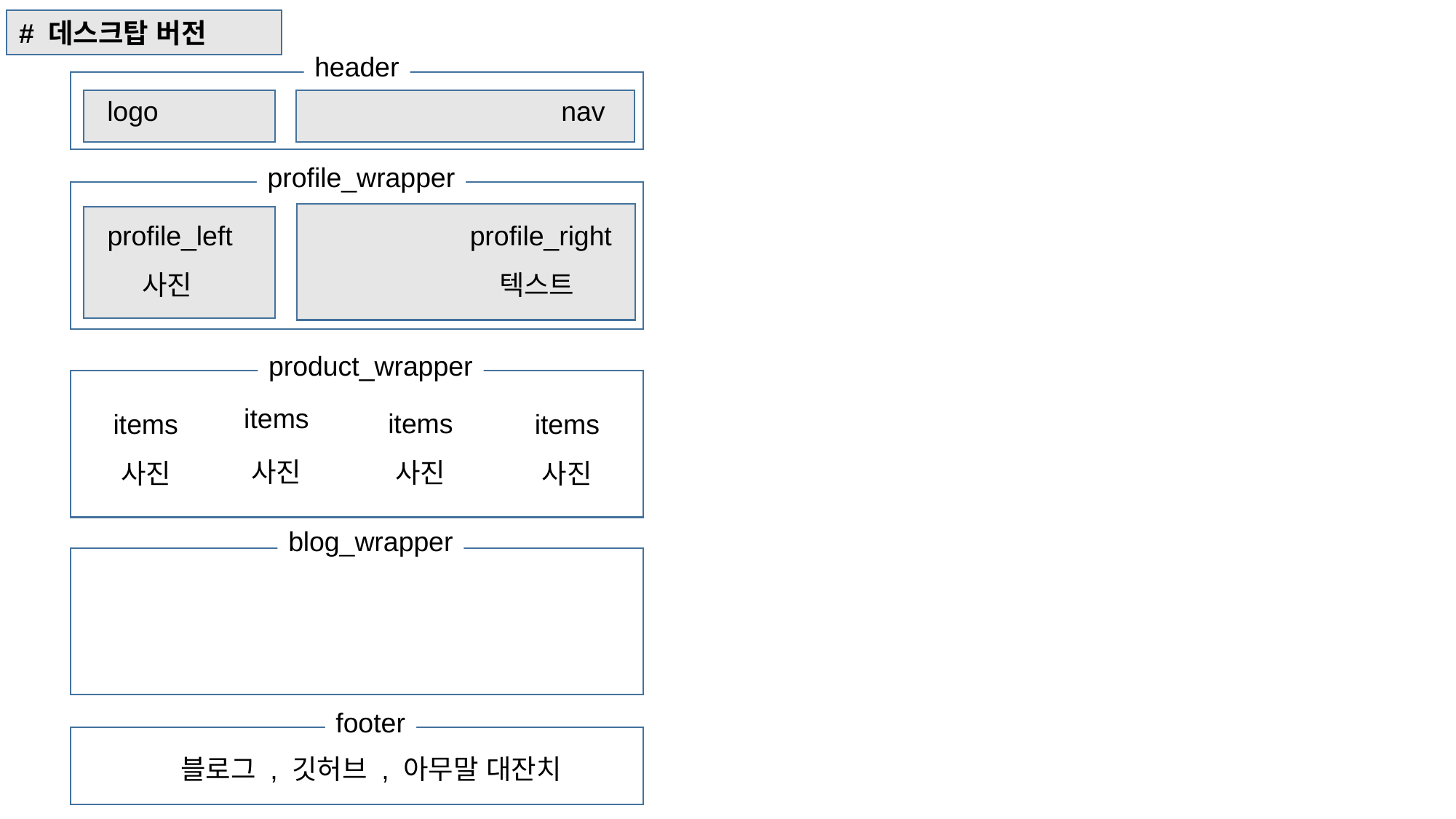

# 데스크탑 버전

header

logo
nav

profile_wrapper

profile_left
profile_right
사진
텍스트
product_wrapper

items
사진
items
사진
items
사진
items
사진
blog_wrapper

footer

블로그 , 깃허브 , 아무말 대잔치